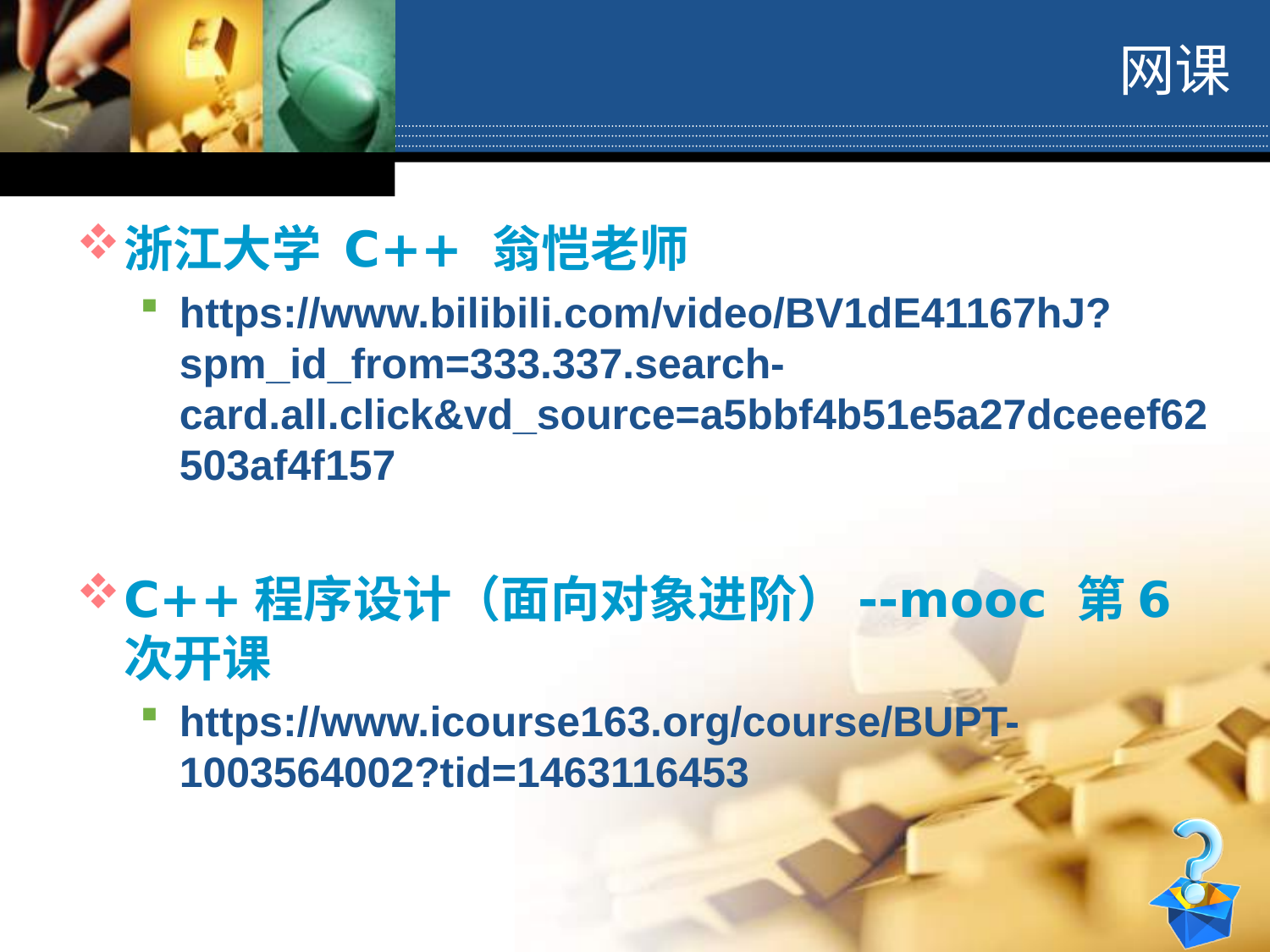

# 网课
浙江大学 C++ 翁恺老师
https://www.bilibili.com/video/BV1dE41167hJ?spm_id_from=333.337.search-card.all.click&vd_source=a5bbf4b51e5a27dceeef62503af4f157

C++程序设计（面向对象进阶）--mooc 第6次开课
https://www.icourse163.org/course/BUPT-1003564002?tid=1463116453